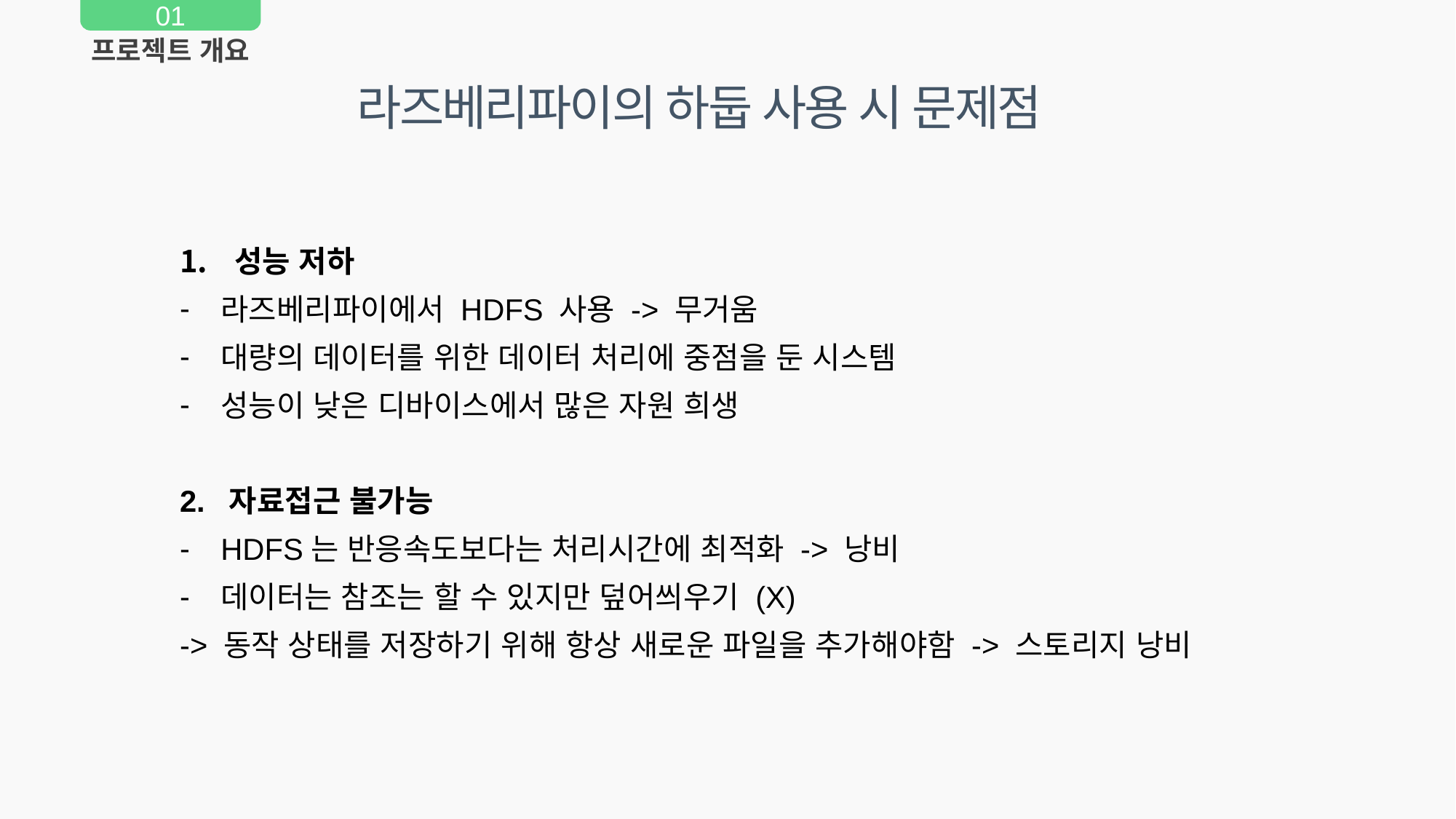

01
프로젝트 개요
라즈베리파이의 하둡 사용 시 문제점
성능 저하
라즈베리파이에서 HDFS 사용 -> 무거움
대량의 데이터를 위한 데이터 처리에 중점을 둔 시스템
성능이 낮은 디바이스에서 많은 자원 희생

2.  자료접근 불가능
HDFS는 반응속도보다는 처리시간에 최적화 -> 낭비
데이터는 참조는 할 수 있지만 덮어씌우기 (X)
-> 동작 상태를 저장하기 위해 항상 새로운 파일을 추가해야함 -> 스토리지 낭비